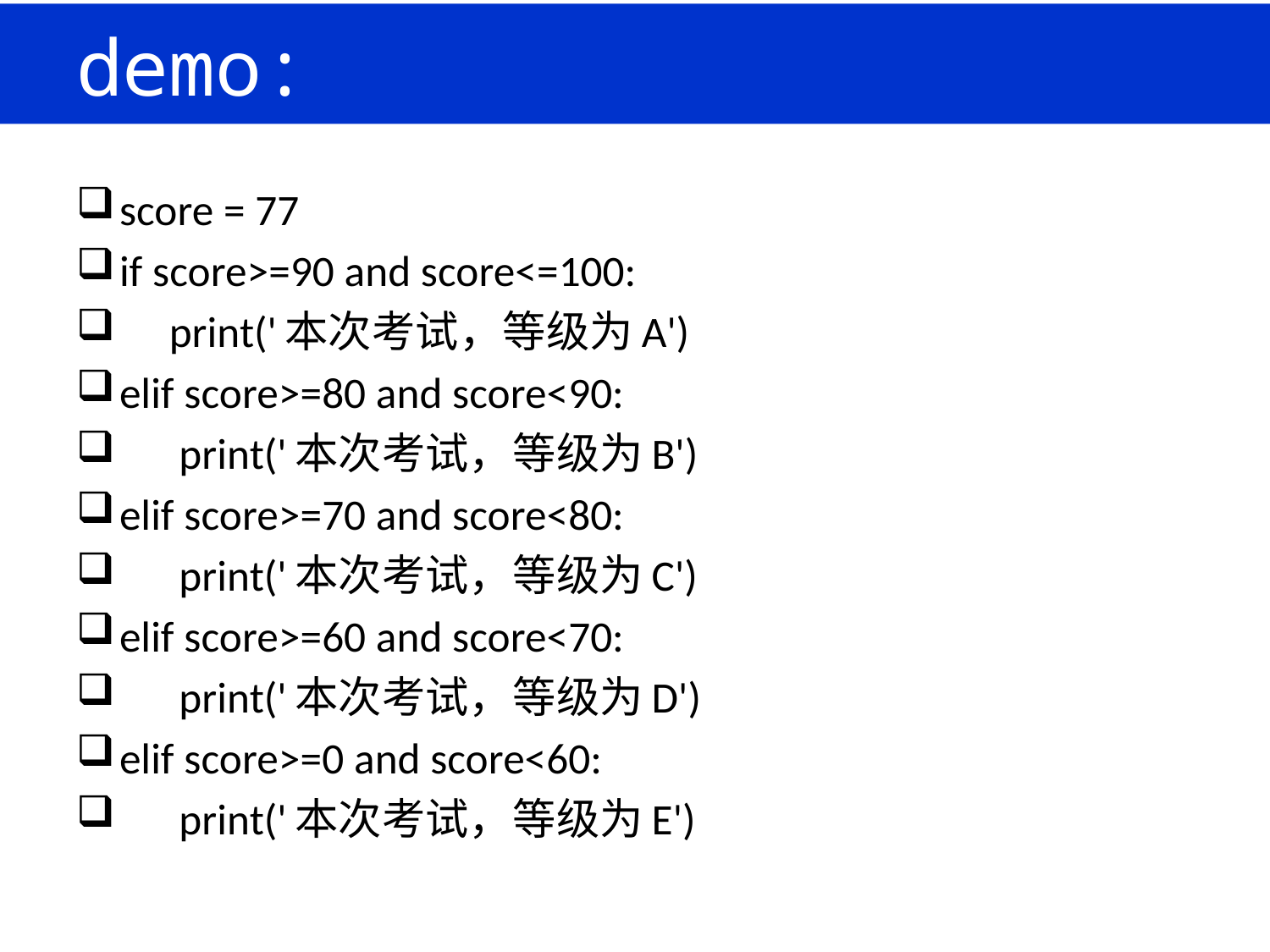

# demo:
score = 77
if score>=90 and score<=100:
     print('本次考试，等级为A')
elif score>=80 and score<90:
      print('本次考试，等级为B')
elif score>=70 and score<80:
      print('本次考试，等级为C')
elif score>=60 and score<70:
      print('本次考试，等级为D')
elif score>=0 and score<60:
      print('本次考试，等级为E')